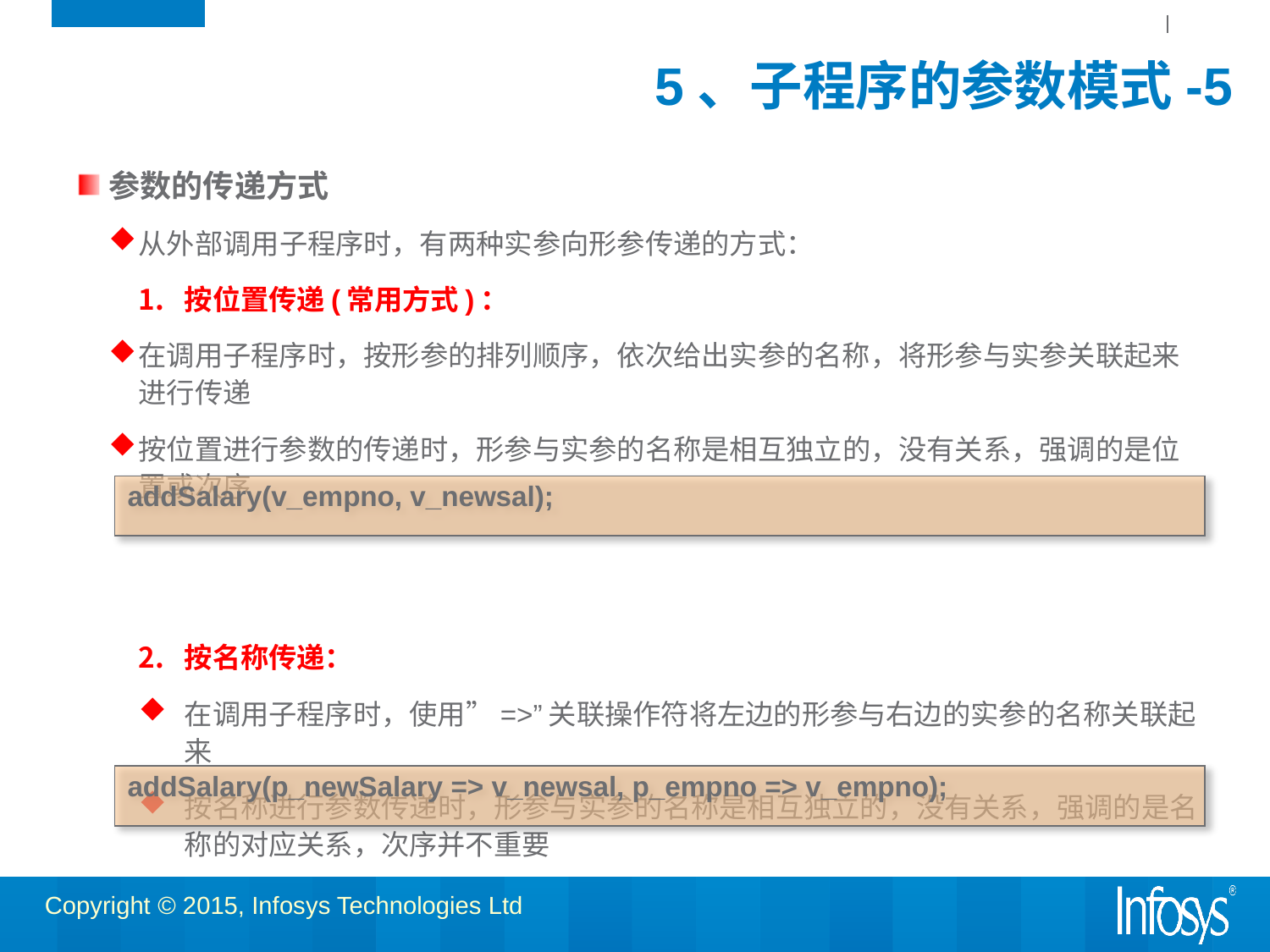

# 5、子程序的参数模式-5
参数的传递方式
从外部调用子程序时，有两种实参向形参传递的方式：
按位置传递(常用方式)：
在调用子程序时，按形参的排列顺序，依次给出实参的名称，将形参与实参关联起来进行传递
按位置进行参数的传递时，形参与实参的名称是相互独立的，没有关系，强调的是位置或次序

按名称传递：
在调用子程序时，使用”=>”关联操作符将左边的形参与右边的实参的名称关联起来
按名称进行参数传递时，形参与实参的名称是相互独立的，没有关系，强调的是名称的对应关系，次序并不重要
addSalary(v_empno, v_newsal);
addSalary(p_newSalary => v_newsal, p_empno => v_empno);